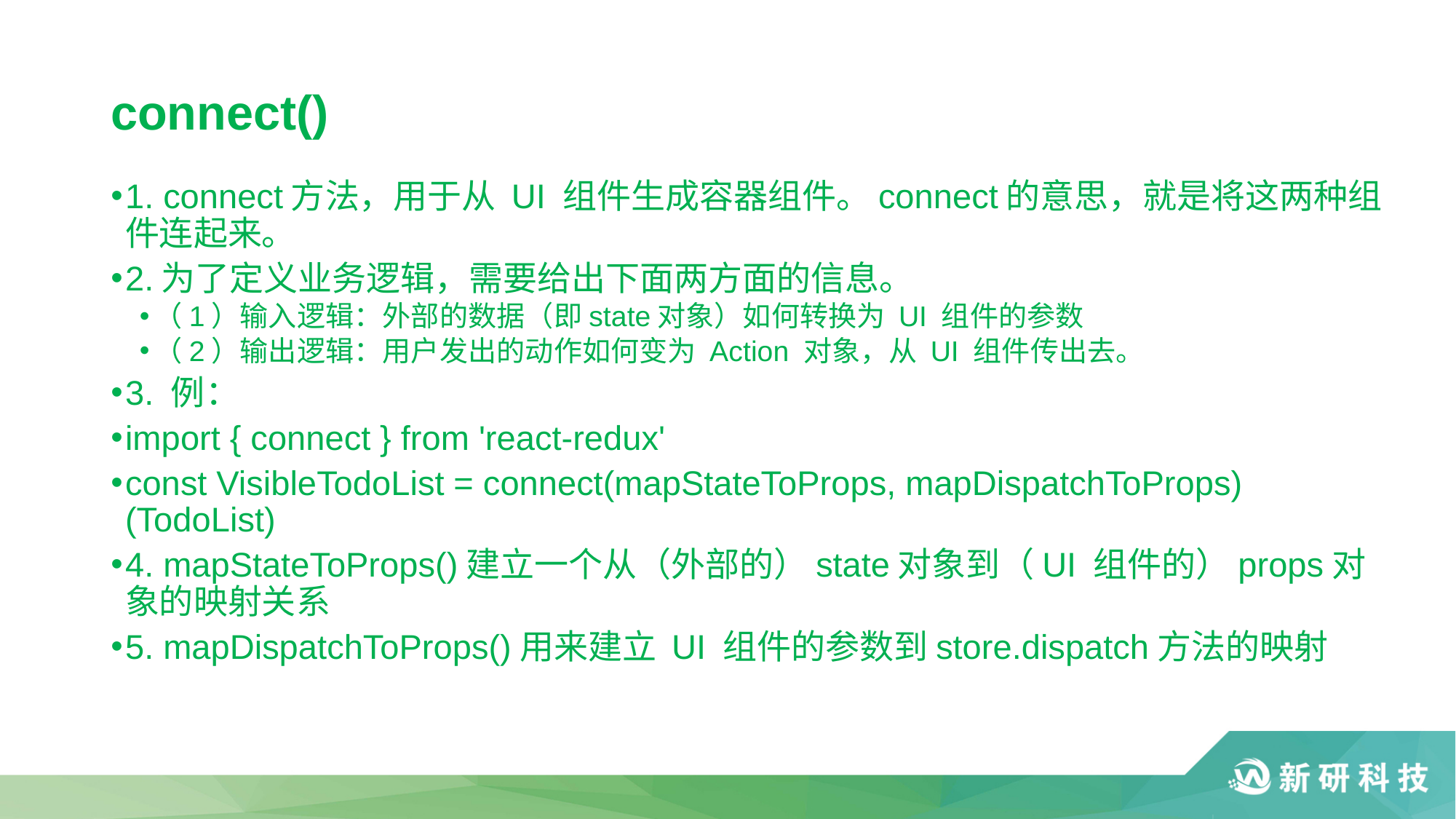

# connect()
1. connect方法，用于从 UI 组件生成容器组件。connect的意思，就是将这两种组件连起来。
2.为了定义业务逻辑，需要给出下面两方面的信息。
（1）输入逻辑：外部的数据（即state对象）如何转换为 UI 组件的参数
（2）输出逻辑：用户发出的动作如何变为 Action 对象，从 UI 组件传出去。
3. 例：
import { connect } from 'react-redux'
const VisibleTodoList = connect(mapStateToProps, mapDispatchToProps)(TodoList)
4. mapStateToProps()建立一个从（外部的）state对象到（UI 组件的）props对象的映射关系
5. mapDispatchToProps()用来建立 UI 组件的参数到store.dispatch方法的映射